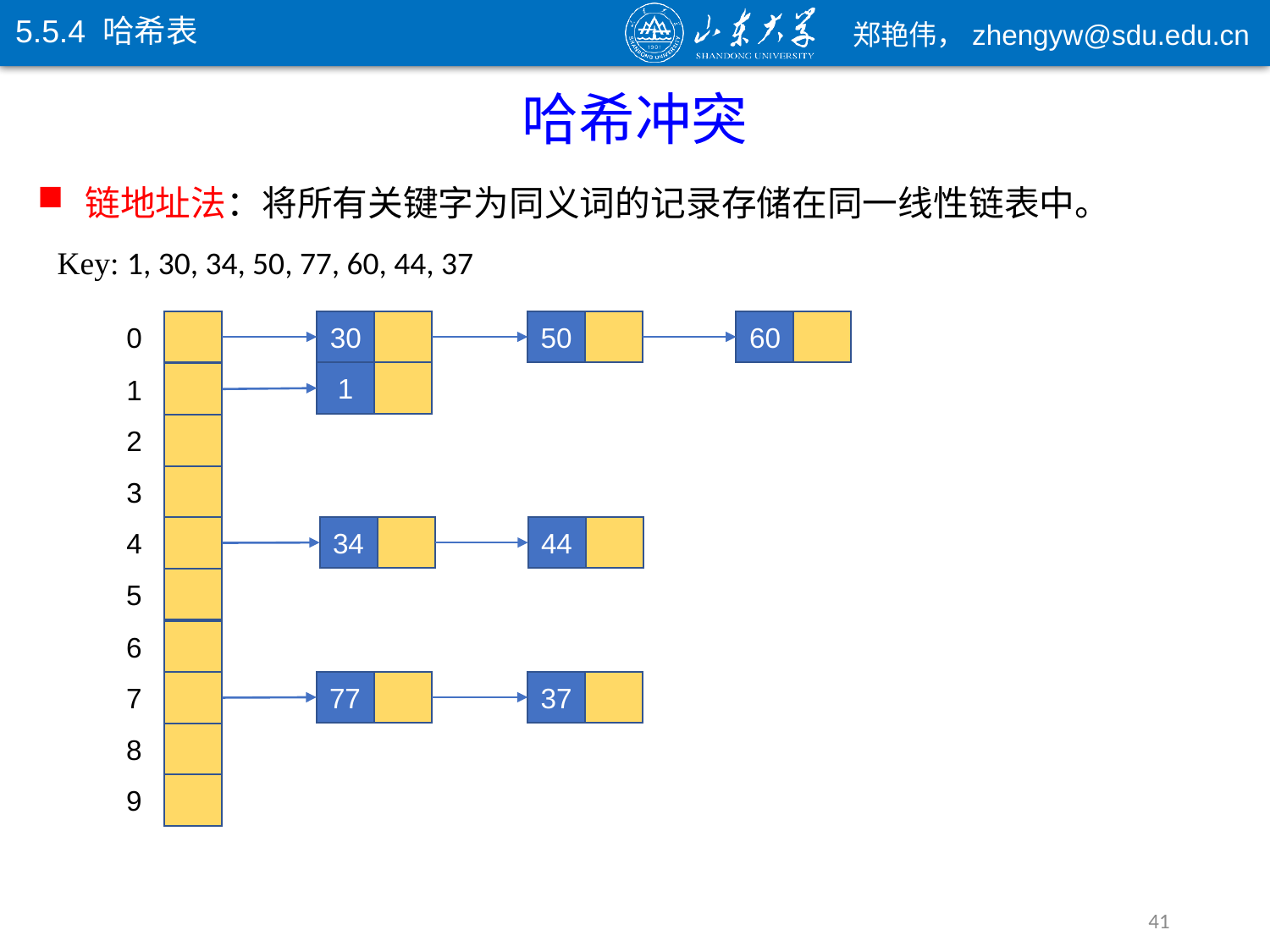

5.5.4 哈希表
哈希冲突
链地址法：将所有关键字为同义词的记录存储在同一线性链表中。
Key: 1, 30, 34, 50, 77, 60, 44, 37
0

30

50

60

1

1

2

3

34

44

4

5

6

77

37

7

8

9

41